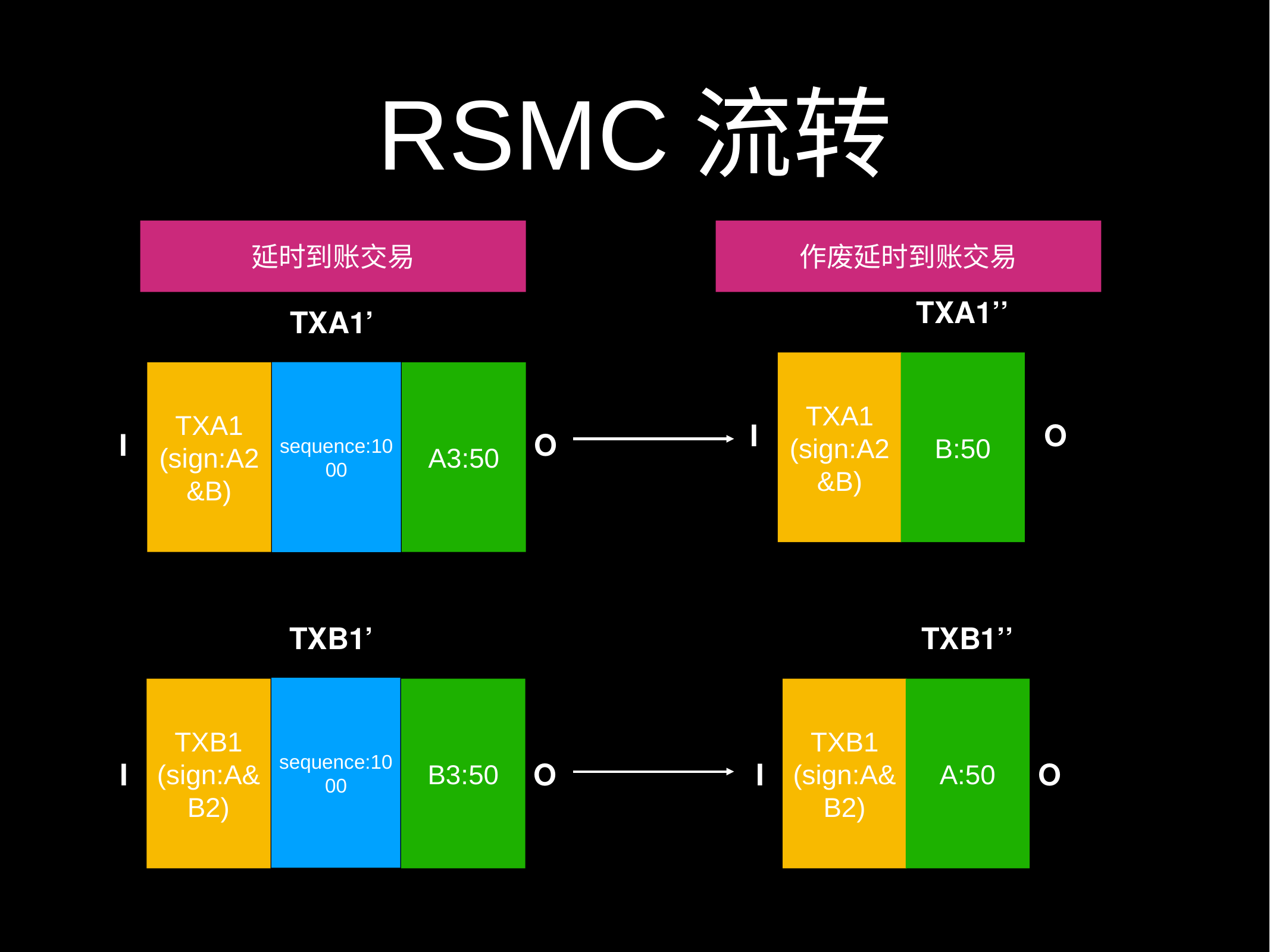

# RSMC流转
延时到账交易
作废延时到账交易
TXA1’’
TXA1
(sign:A2&B)
B:50
I
O
TXA1’
sequence:1000
TXA1
(sign:A2&B)
A3:50
I
O

TXB1’
sequence:1000
TXB1
(sign:A&B2)
B3:50
I
O
TXB1’’
TXB1
(sign:A&B2)
A:50
I
O